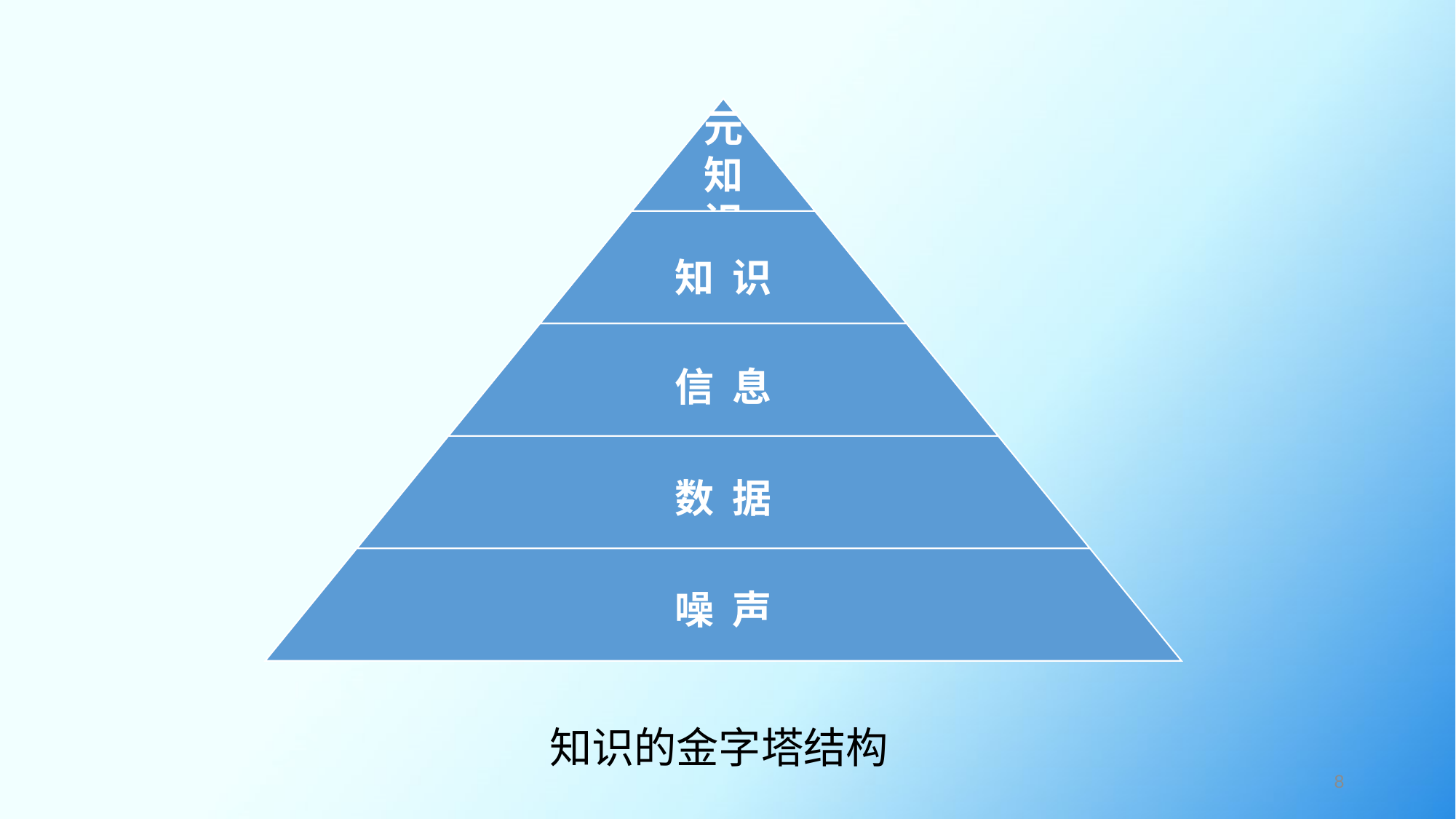

元
知识
知  识
信  息
数  据
噪  声
# 知识的金字塔结构
8